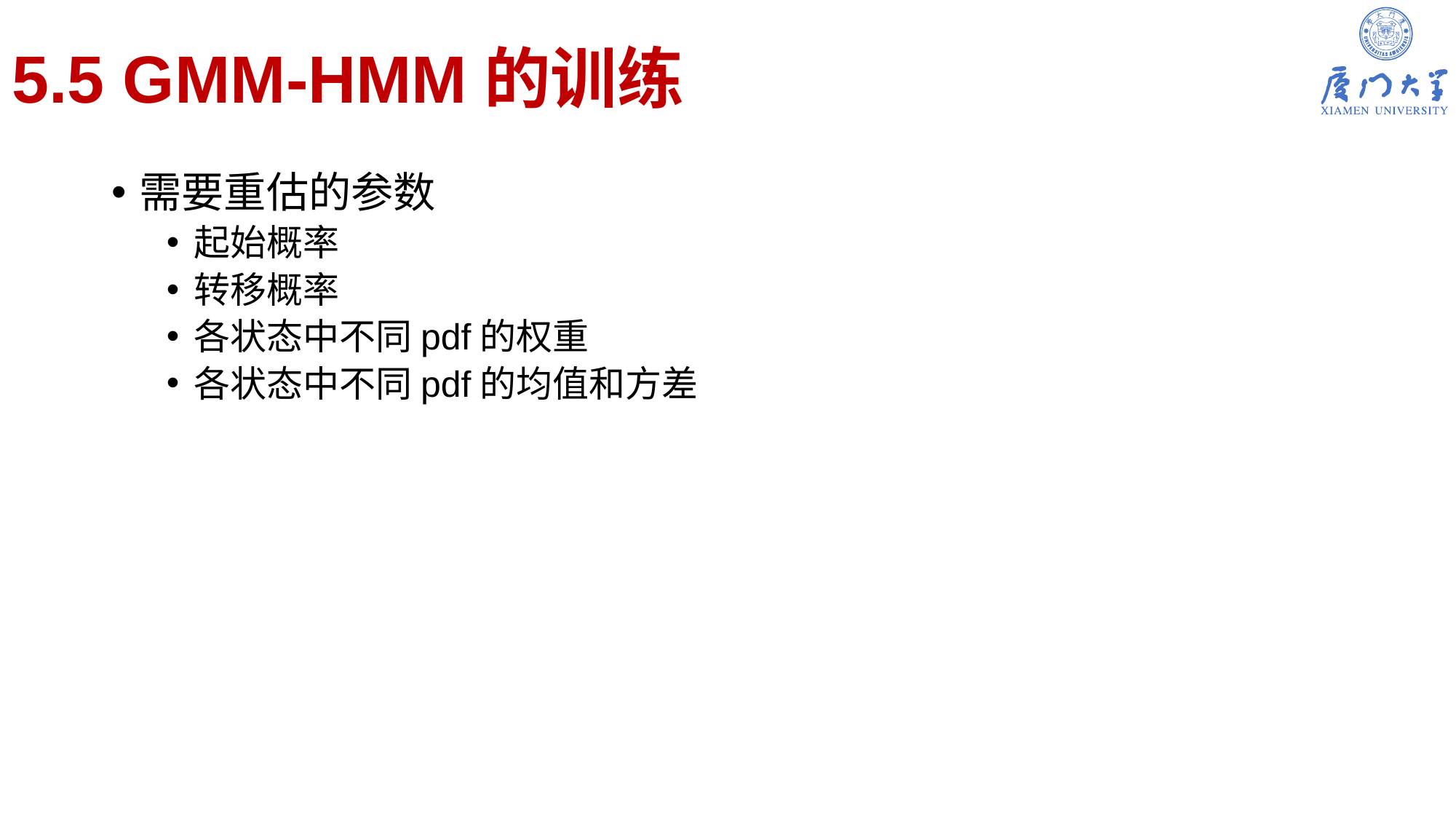

# 5.5 GMM-HMM的训练
需要重估的参数
起始概率
转移概率
各状态中不同pdf的权重
各状态中不同pdf的均值和方差